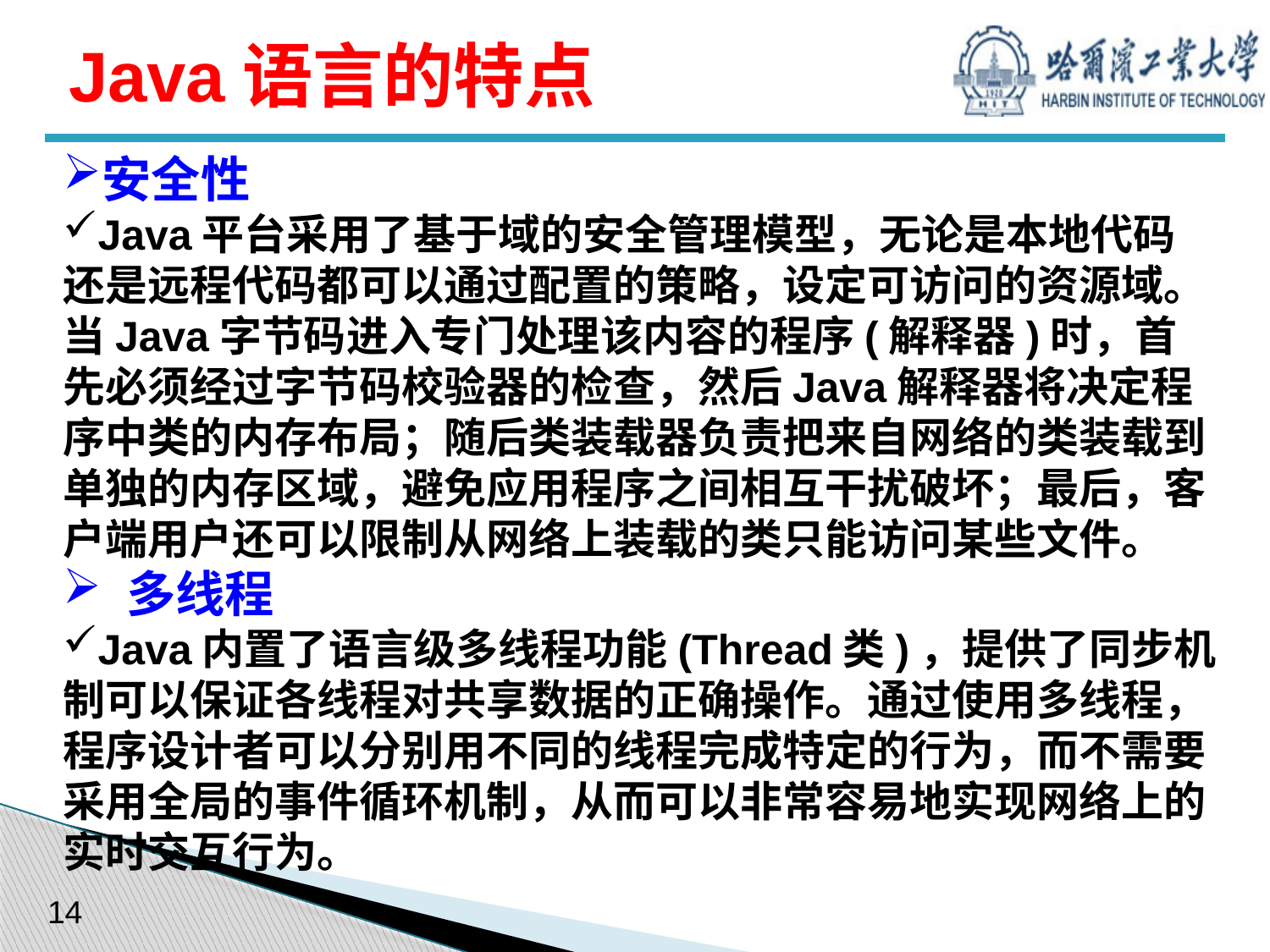

# Java语言的特点
安全性
Java平台采用了基于域的安全管理模型，无论是本地代码还是远程代码都可以通过配置的策略，设定可访问的资源域。当Java字节码进入专门处理该内容的程序(解释器)时，首先必须经过字节码校验器的检查，然后Java解释器将决定程序中类的内存布局；随后类装载器负责把来自网络的类装载到单独的内存区域，避免应用程序之间相互干扰破坏；最后，客户端用户还可以限制从网络上装载的类只能访问某些文件。
多线程
Java内置了语言级多线程功能(Thread类)，提供了同步机制可以保证各线程对共享数据的正确操作。通过使用多线程，程序设计者可以分别用不同的线程完成特定的行为，而不需要采用全局的事件循环机制，从而可以非常容易地实现网络上的实时交互行为。